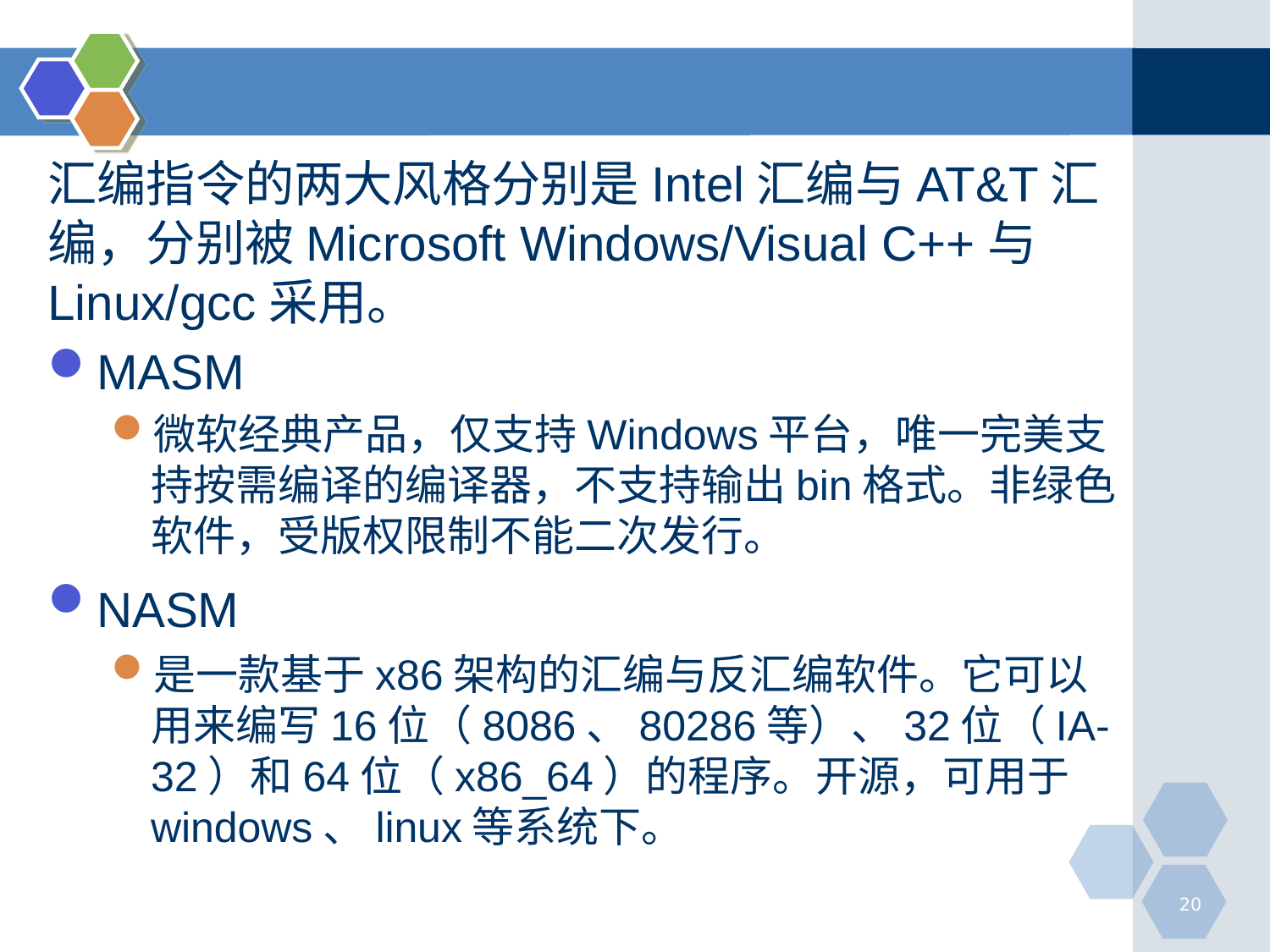

#
汇编指令的两大风格分别是Intel汇编与AT&T汇编，分别被Microsoft Windows/Visual C++与Linux/gcc采用。
MASM
微软经典产品，仅支持Windows平台，唯一完美支持按需编译的编译器，不支持输出bin格式。非绿色软件，受版权限制不能二次发行。
NASM
是一款基于x86架构的汇编与反汇编软件。它可以用来编写16位（8086、80286等）、32位（IA-32）和64位（x86_64）的程序。开源，可用于windows、linux等系统下。
20